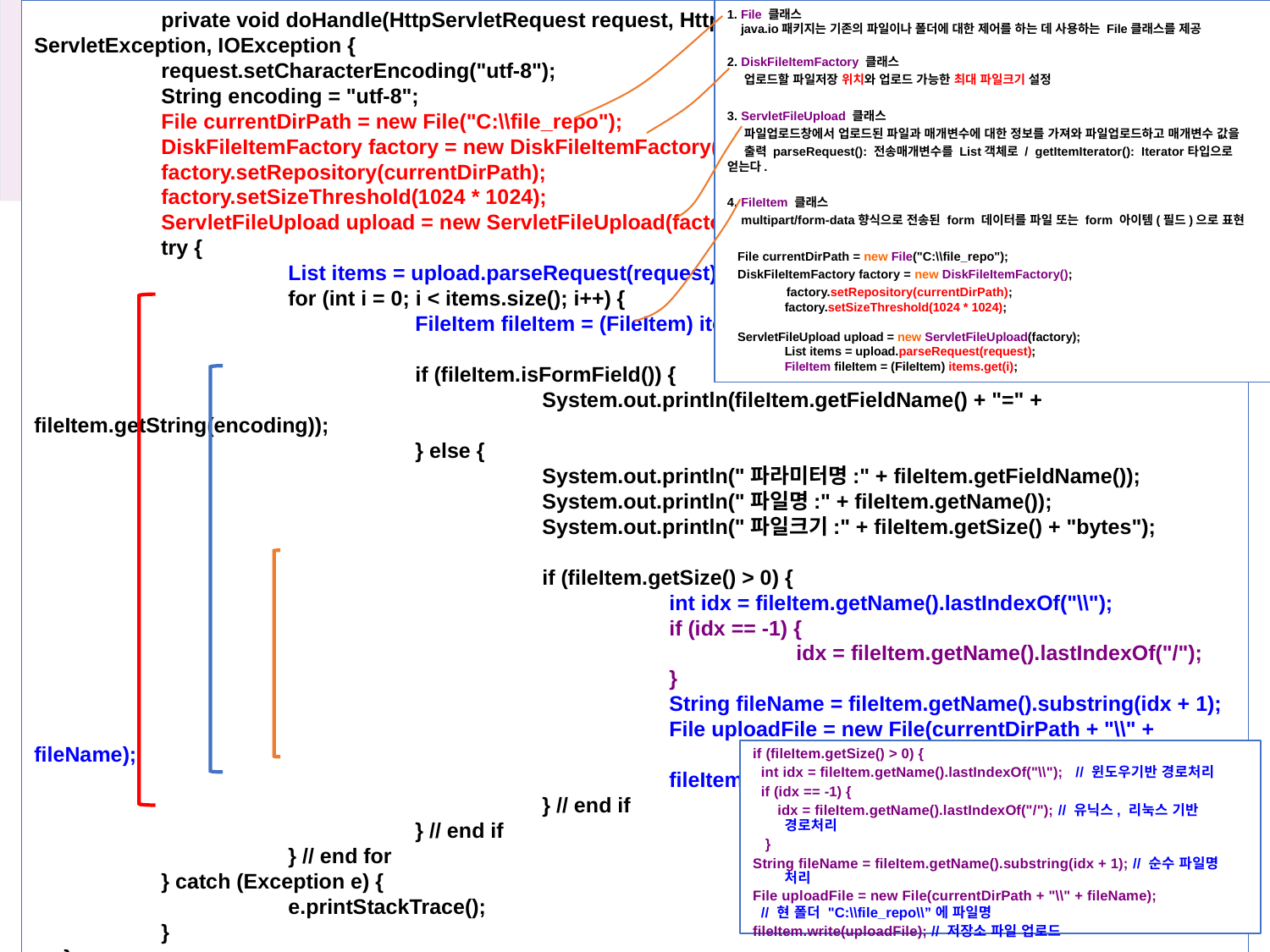

private void doHandle(HttpServletRequest request, HttpServletResponse response)	throws ServletException, IOException {
	request.setCharacterEncoding("utf-8");
	String encoding = "utf-8";
	File currentDirPath = new File("C:\\file_repo");
	DiskFileItemFactory factory = new DiskFileItemFactory();
	factory.setRepository(currentDirPath);
	factory.setSizeThreshold(1024 * 1024);
	ServletFileUpload upload = new ServletFileUpload(factory);
	try {
		List items = upload.parseRequest(request);
		for (int i = 0; i < items.size(); i++) {
			FileItem fileItem = (FileItem) items.get(i);

			if (fileItem.isFormField()) {
				System.out.println(fileItem.getFieldName() + "=" + fileItem.getString(encoding));
			} else {
				System.out.println("파라미터명:" + fileItem.getFieldName());
				System.out.println("파일명:" + fileItem.getName());
				System.out.println("파일크기:" + fileItem.getSize() + "bytes");

				if (fileItem.getSize() > 0) {
					int idx = fileItem.getName().lastIndexOf("\\");
					if (idx == -1) {
						idx = fileItem.getName().lastIndexOf("/");
					}
					String fileName = fileItem.getName().substring(idx + 1);
					File uploadFile = new File(currentDirPath + "\\" + fileName);
					fileItem.write(uploadFile);
				} // end if
			} // end if
		} // end for
	} catch (Exception e) {
		e.printStackTrace();
	}
     }
}
1. File 클래스
    java.io패키지는 기존의 파일이나 폴더에 대한 제어를 하는 데 사용하는 File클래스를 제공

2. DiskFileItemFactory 클래스
    업로드할 파일저장 위치와 업로드 가능한 최대 파일크기 설정

3. ServletFileUpload 클래스
    파일업로드창에서 업로드된 파일과 매개변수에 대한 정보를 가져와 파일업로드하고 매개변수 값을
    출력 parseRequest(): 전송매개변수를 List객체로 /  getItemIterator():  Iterator타입으로 얻는다.

4. FileItem 클래스
    multipart/form-data향식으로 전송된 form 데이터를 파일 또는 form 아이템(필드)으로 표현

   File currentDirPath = new File("C:\\file_repo");
   DiskFileItemFactory factory = new DiskFileItemFactory();
                 factory.setRepository(currentDirPath);
                 factory.setSizeThreshold(1024 * 1024);

   ServletFileUpload upload = new ServletFileUpload(factory);
                 List items = upload.parseRequest(request);
                 FileItem fileItem = (FileItem) items.get(i);

15장 JSP 페이지를 풍부하게 하는 오픈 소스 기능

15.1 JSP에서 파일 업로드

if (fileItem.getSize() > 0) {
  int idx = fileItem.getName().lastIndexOf("\\");   // 윈도우기반 경로처리
  if (idx == -1) {
      idx = fileItem.getName().lastIndexOf("/"); // 유닉스, 리눅스 기반 경로처리
   }
String fileName = fileItem.getName().substring(idx + 1); // 순수 파일명 처리
File uploadFile = new File(currentDirPath + "\\" + fileName);
  // 현 폴더 "C:\\file_repo\\”에 파일명
fileItem.write(uploadFile); // 저장소 파일 업로드